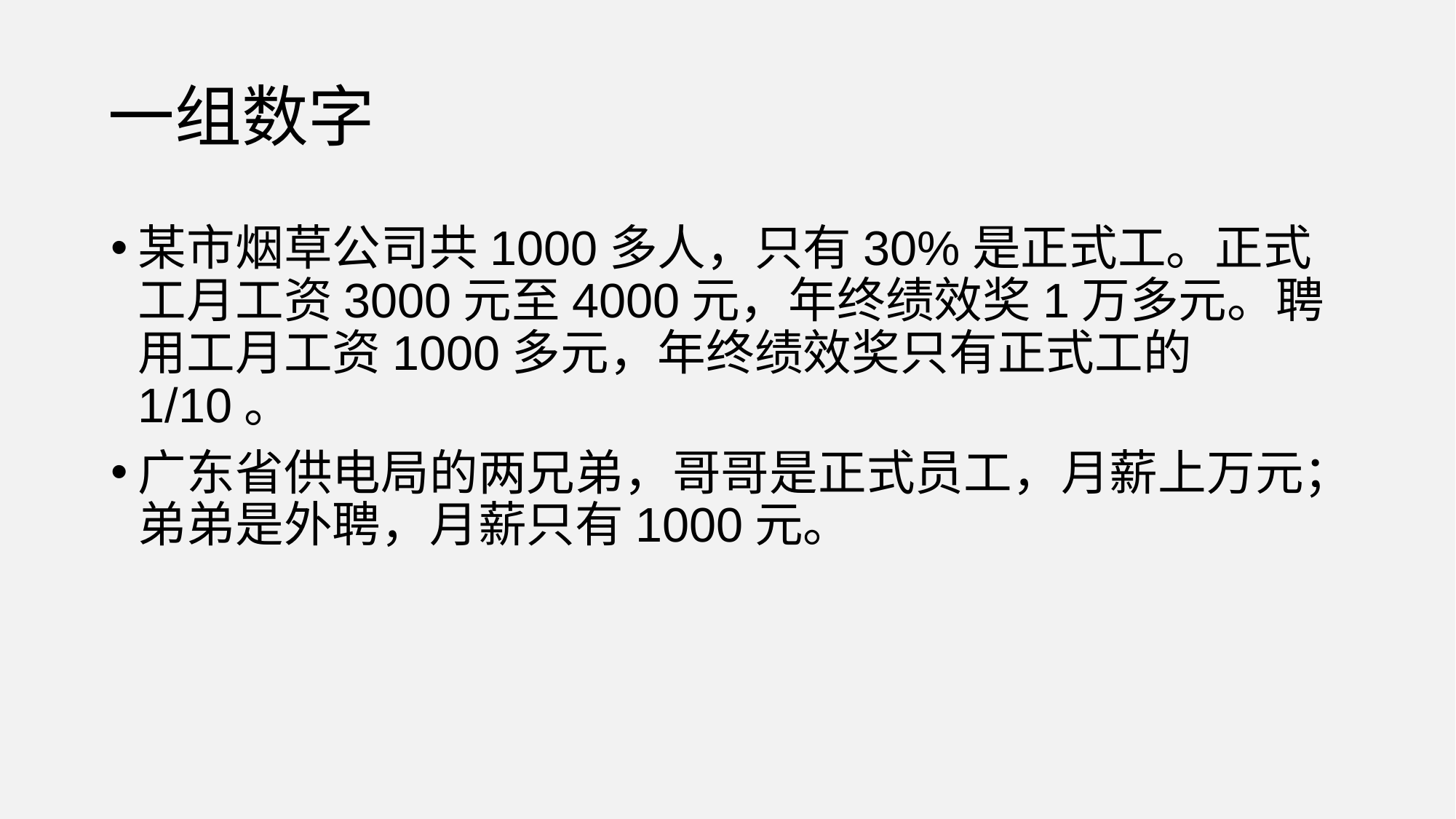

# 一组数字
某市烟草公司共1000多人，只有30%是正式工。正式工月工资3000元至4000元，年终绩效奖1万多元。聘用工月工资1000多元，年终绩效奖只有正式工的1/10。
广东省供电局的两兄弟，哥哥是正式员工，月薪上万元；弟弟是外聘，月薪只有1000元。